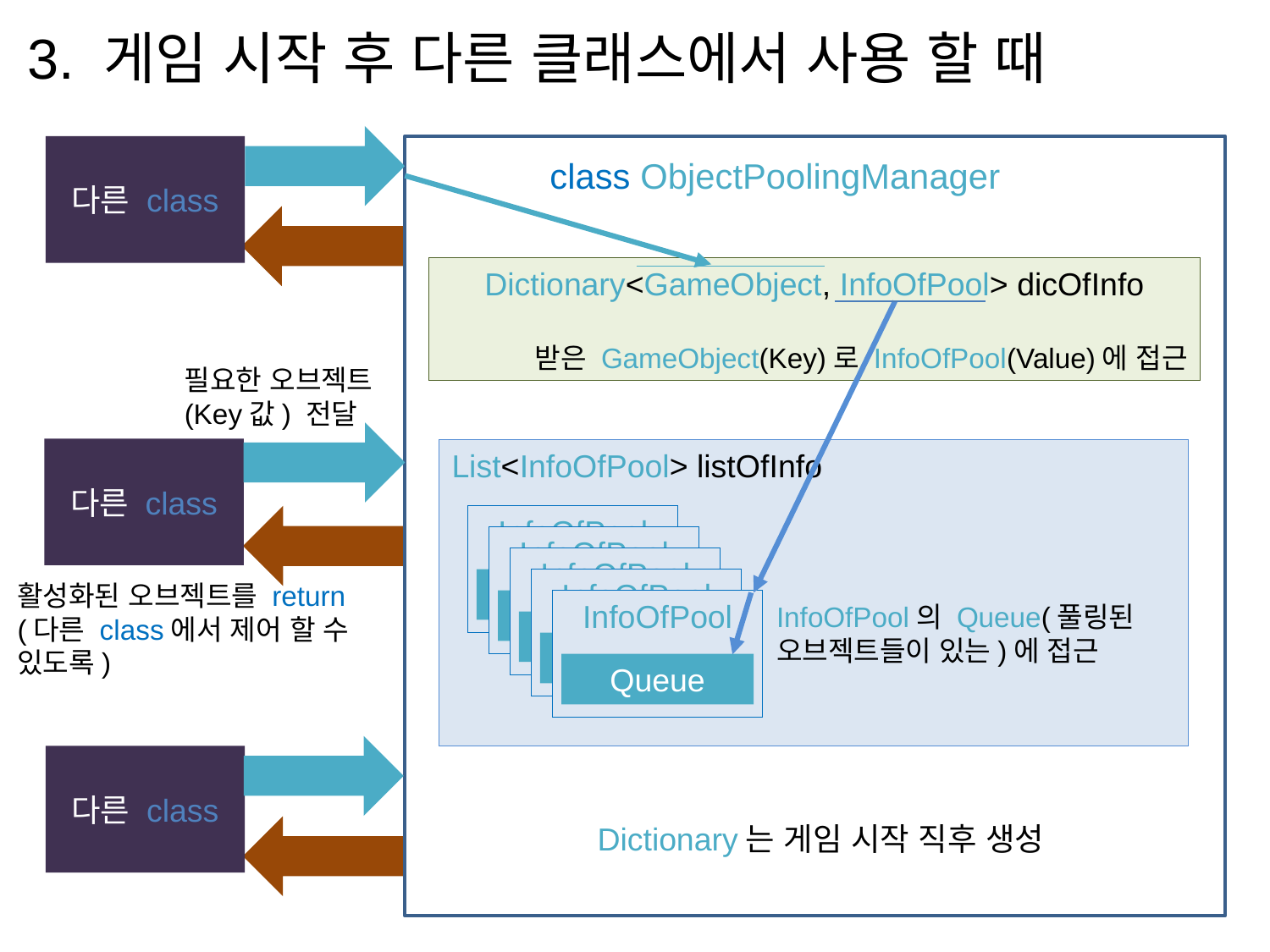

3. 게임 시작 후 다른 클래스에서 사용 할 때

다른 class

class ObjectPoolingManager

Dictionary<GameObject, InfoOfPool> dicOfInfo

받은 GameObject(Key)로 InfoOfPool(Value)에 접근
필요한 오브젝트(Key값) 전달

다른 class

List<InfoOfPool> listOfInfo

InfoOfPool

Queue
InfoOfPool

Queue
InfoOfPool

Queue
InfoOfPool

Queue
InfoOfPool

Queue

활성화된 오브젝트를 return
(다른 class에서 제어 할 수 있도록)
InfoOfPool의 Queue(풀링된 오브젝트들이 있는)에 접근

다른 class

Dictionary는 게임 시작 직후 생성